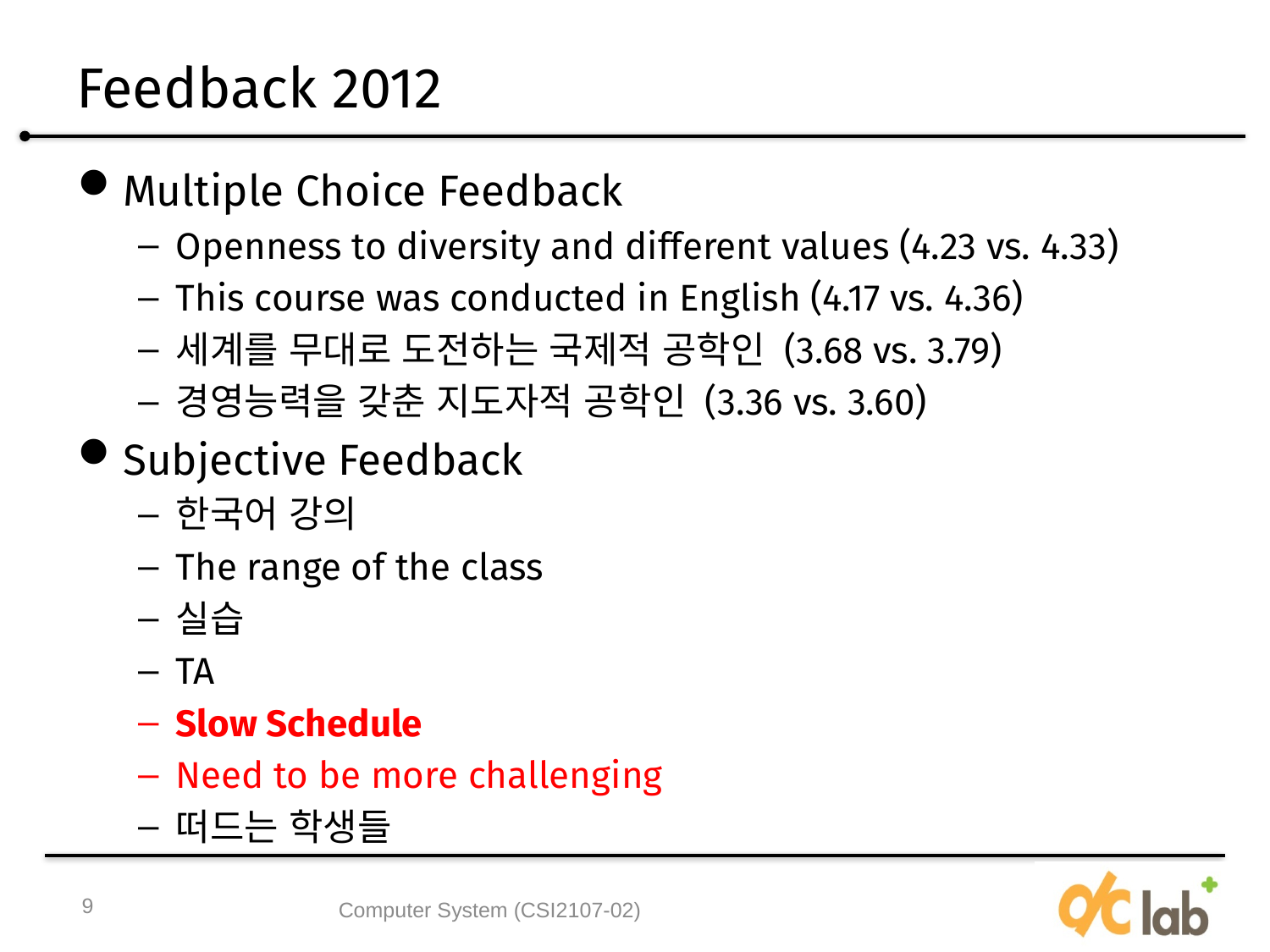

# Feedback 2012
Multiple Choice Feedback
Openness to diversity and different values (4.23 vs. 4.33)
This course was conducted in English (4.17 vs. 4.36)
세계를 무대로 도전하는 국제적 공학인 (3.68 vs. 3.79)
경영능력을 갖춘 지도자적 공학인 (3.36 vs. 3.60)
Subjective Feedback
한국어 강의
The range of the class
실습
TA
Slow Schedule
Need to be more challenging
떠드는 학생들

9
Computer System (CSI2107-02)